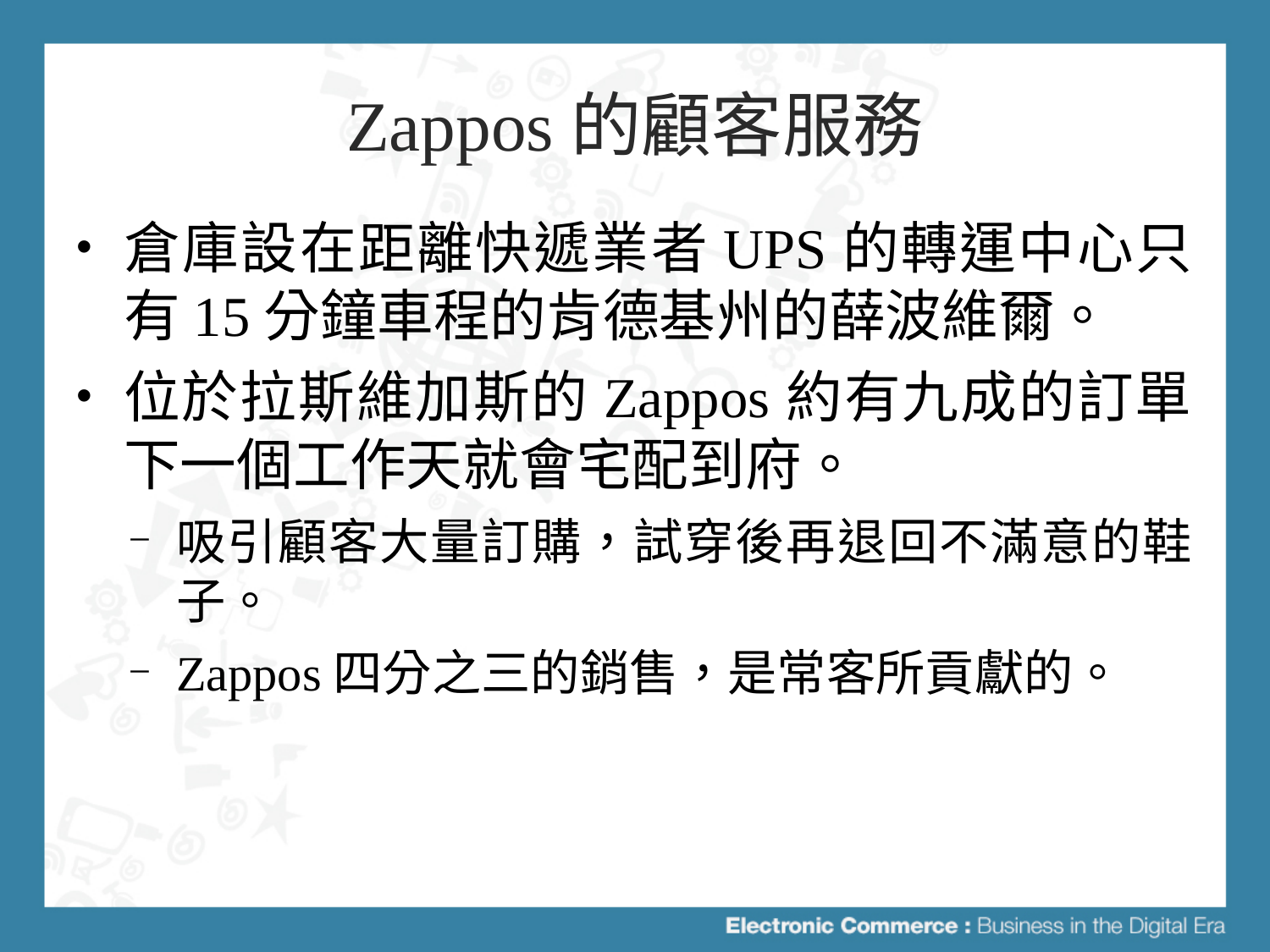

# Zappos的顧客服務
倉庫設在距離快遞業者UPS的轉運中心只有15分鐘車程的肯德基州的薛波維爾。
位於拉斯維加斯的Zappos約有九成的訂單下一個工作天就會宅配到府。
吸引顧客大量訂購，試穿後再退回不滿意的鞋子。
Zappos四分之三的銷售，是常客所貢獻的。